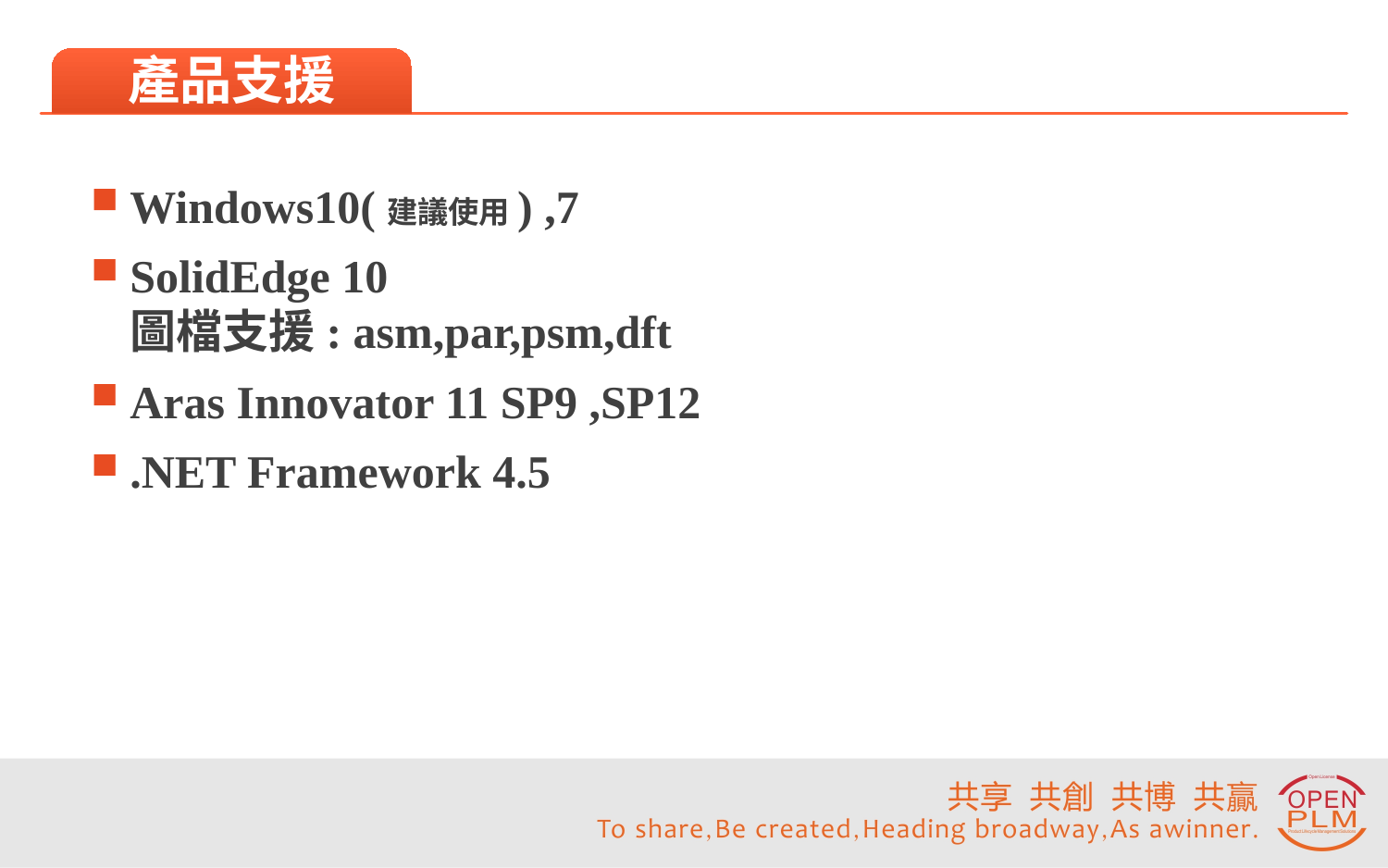

#
產品支援

Windows10(建議使用) ,7
SolidEdge 10
圖檔支援: asm,par,psm,dft
Aras Innovator 11 SP9 ,SP12
.NET Framework 4.5